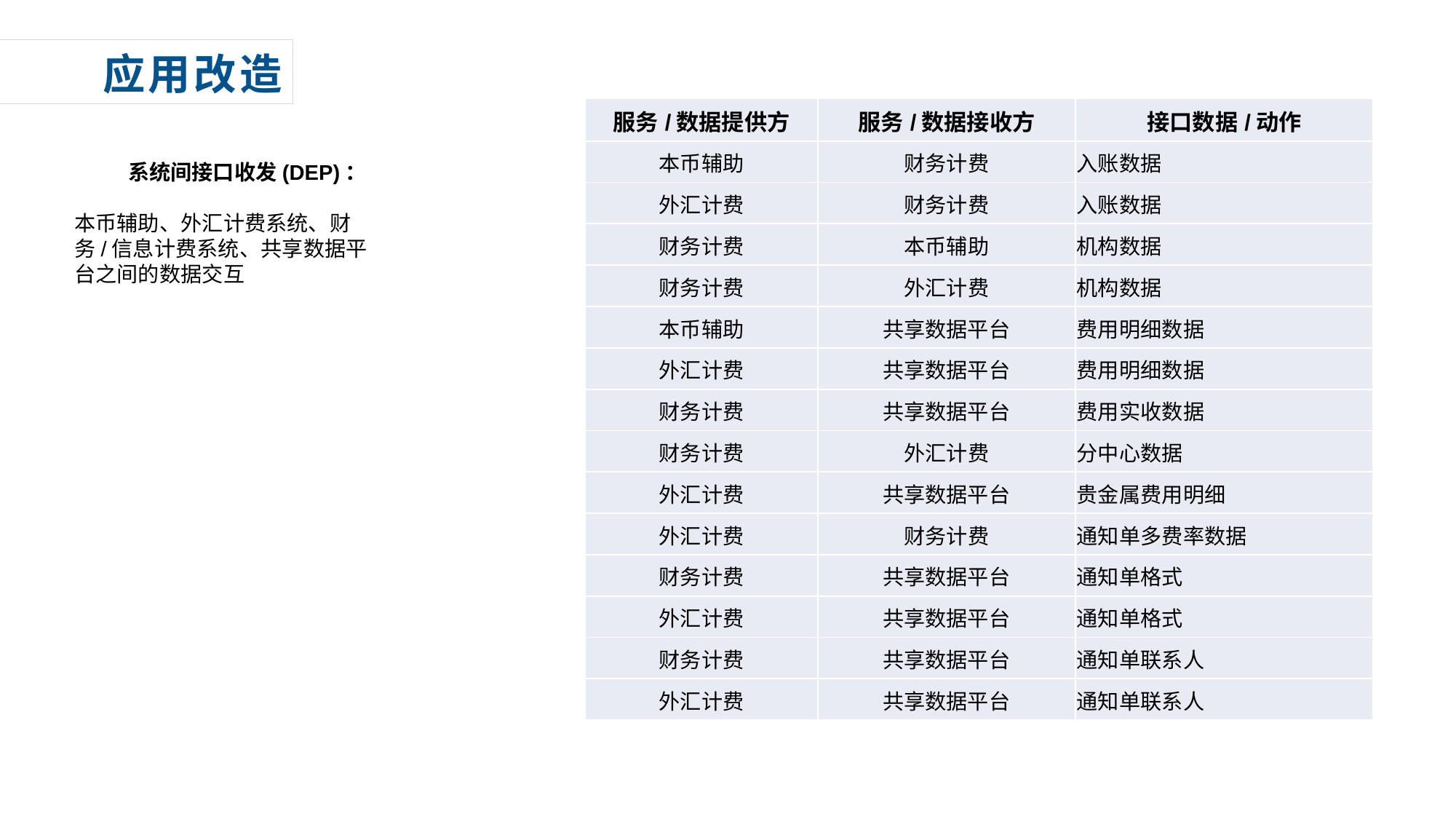

应用改造
| 服务/数据提供方 | 服务/数据接收方 | 接口数据/动作 |
| --- | --- | --- |
| 本币辅助 | 财务计费 | 入账数据 |
| 外汇计费 | 财务计费 | 入账数据 |
| 财务计费 | 本币辅助 | 机构数据 |
| 财务计费 | 外汇计费 | 机构数据 |
| 本币辅助 | 共享数据平台 | 费用明细数据 |
| 外汇计费 | 共享数据平台 | 费用明细数据 |
| 财务计费 | 共享数据平台 | 费用实收数据 |
| 财务计费 | 外汇计费 | 分中心数据 |
| 外汇计费 | 共享数据平台 | 贵金属费用明细 |
| 外汇计费 | 财务计费 | 通知单多费率数据 |
| 财务计费 | 共享数据平台 | 通知单格式 |
| 外汇计费 | 共享数据平台 | 通知单格式 |
| 财务计费 | 共享数据平台 | 通知单联系人 |
| 外汇计费 | 共享数据平台 | 通知单联系人 |
系统间接口收发(DEP)：
统间接口收发
本币辅助、外汇计费系统、财务/信息计费系统、共享数据平台之间的数据交互